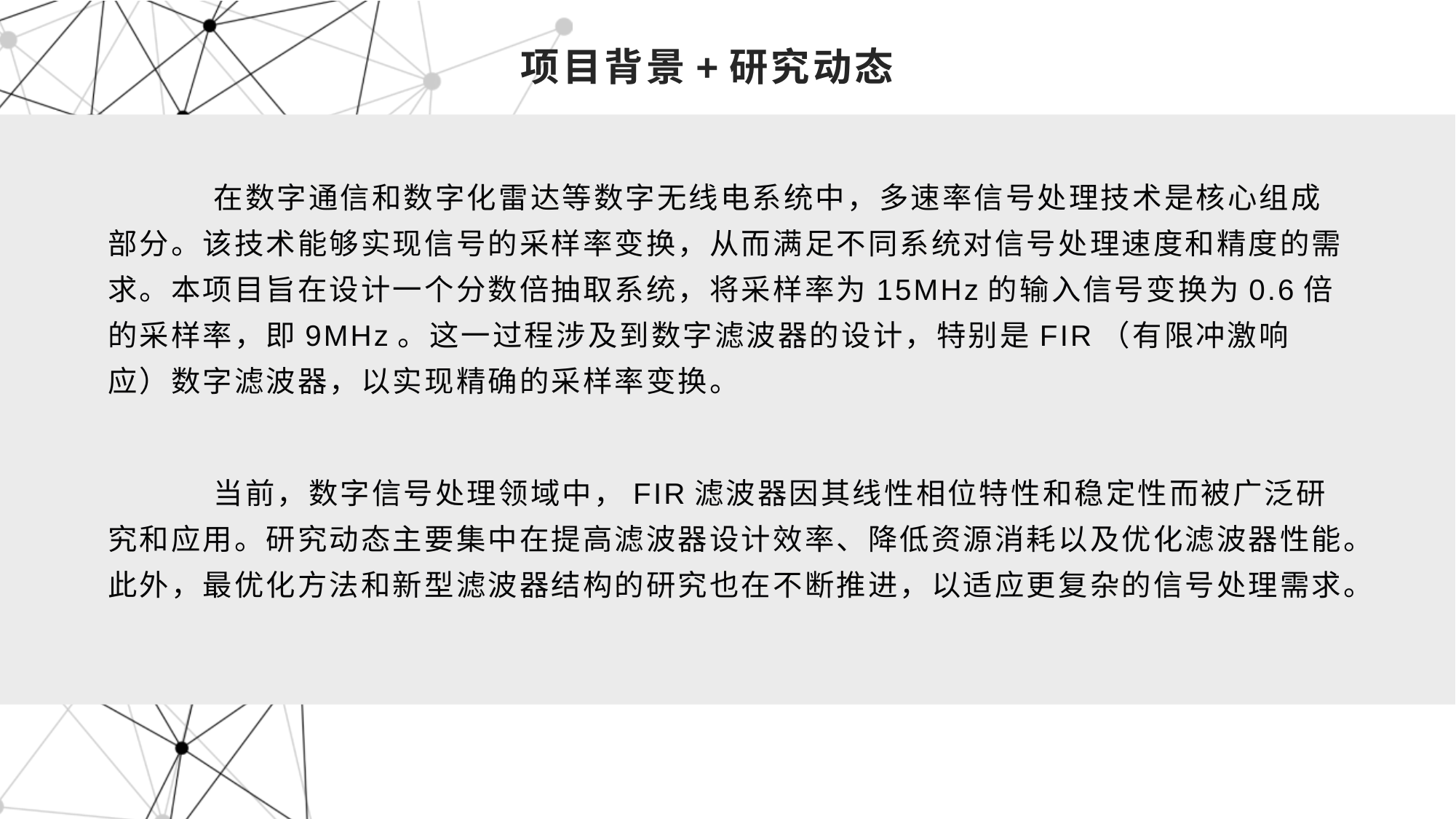

# 项目背景+研究动态
	在数字通信和数字化雷达等数字无线电系统中，多速率信号处理技术是核心组成部分。该技术能够实现信号的采样率变换，从而满足不同系统对信号处理速度和精度的需求。本项目旨在设计一个分数倍抽取系统，将采样率为15MHz的输入信号变换为0.6倍的采样率，即9MHz。这一过程涉及到数字滤波器的设计，特别是FIR（有限冲激响应）数字滤波器，以实现精确的采样率变换。

	当前，数字信号处理领域中，FIR滤波器因其线性相位特性和稳定性而被广泛研究和应用。研究动态主要集中在提高滤波器设计效率、降低资源消耗以及优化滤波器性能。此外，最优化方法和新型滤波器结构的研究也在不断推进，以适应更复杂的信号处理需求。